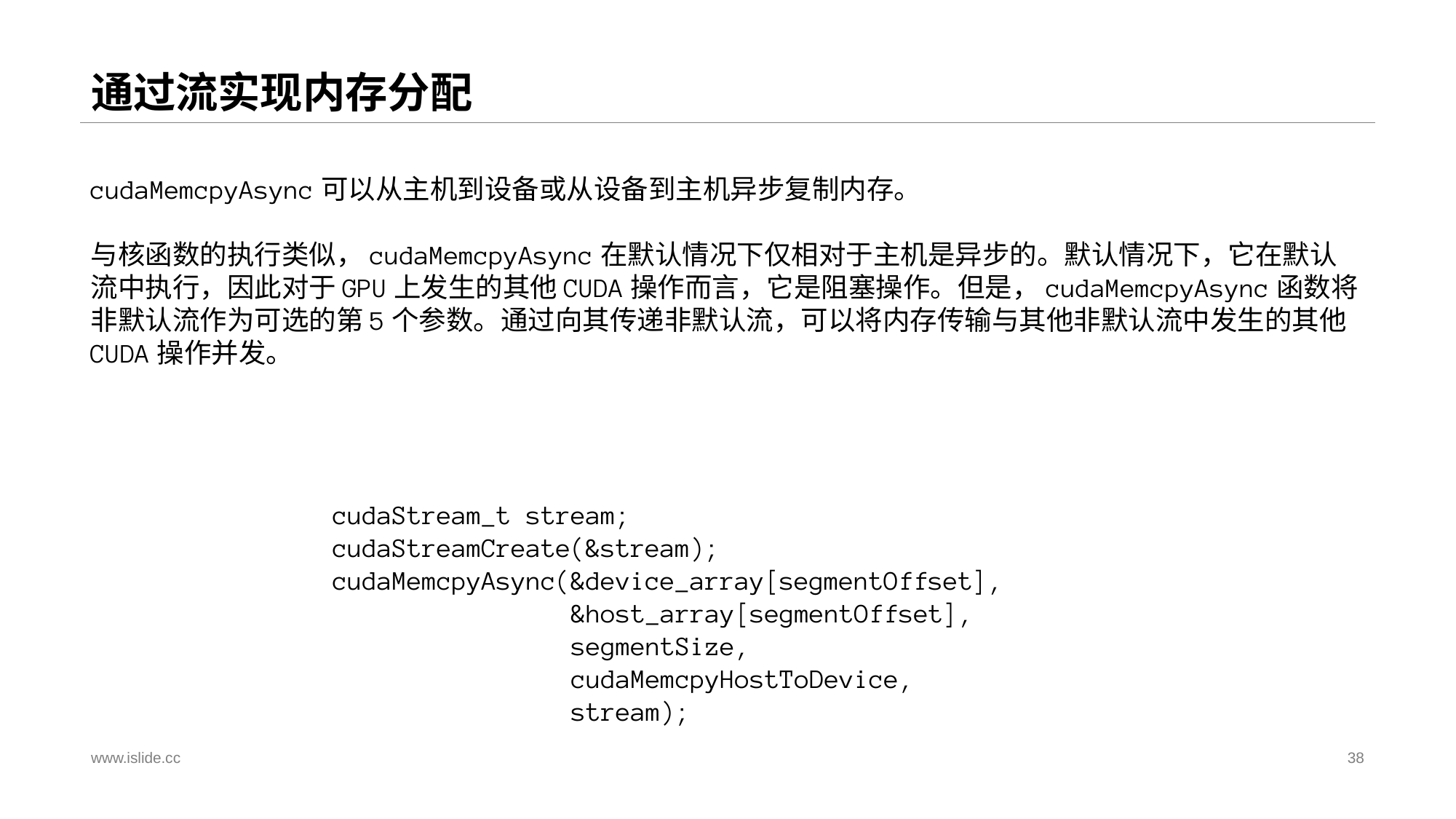

# 通过流实现内存分配
cudaMemcpyAsync可以从主机到设备或从设备到主机异步复制内存。

与核函数的执行类似，cudaMemcpyAsync在默认情况下仅相对于主机是异步的。默认情况下，它在默认流中执行，因此对于GPU上发生的其他CUDA操作而言，它是阻塞操作。但是，cudaMemcpyAsync函数将非默认流作为可选的第5个参数。通过向其传递非默认流，可以将内存传输与其他非默认流中发生的其他CUDA操作并发。

cudaStream_t stream;
cudaStreamCreate(&stream);
cudaMemcpyAsync(&device_array[segmentOffset],
                &host_array[segmentOffset],
                segmentSize,
                cudaMemcpyHostToDevice,
                stream);
www.islide.cc
38